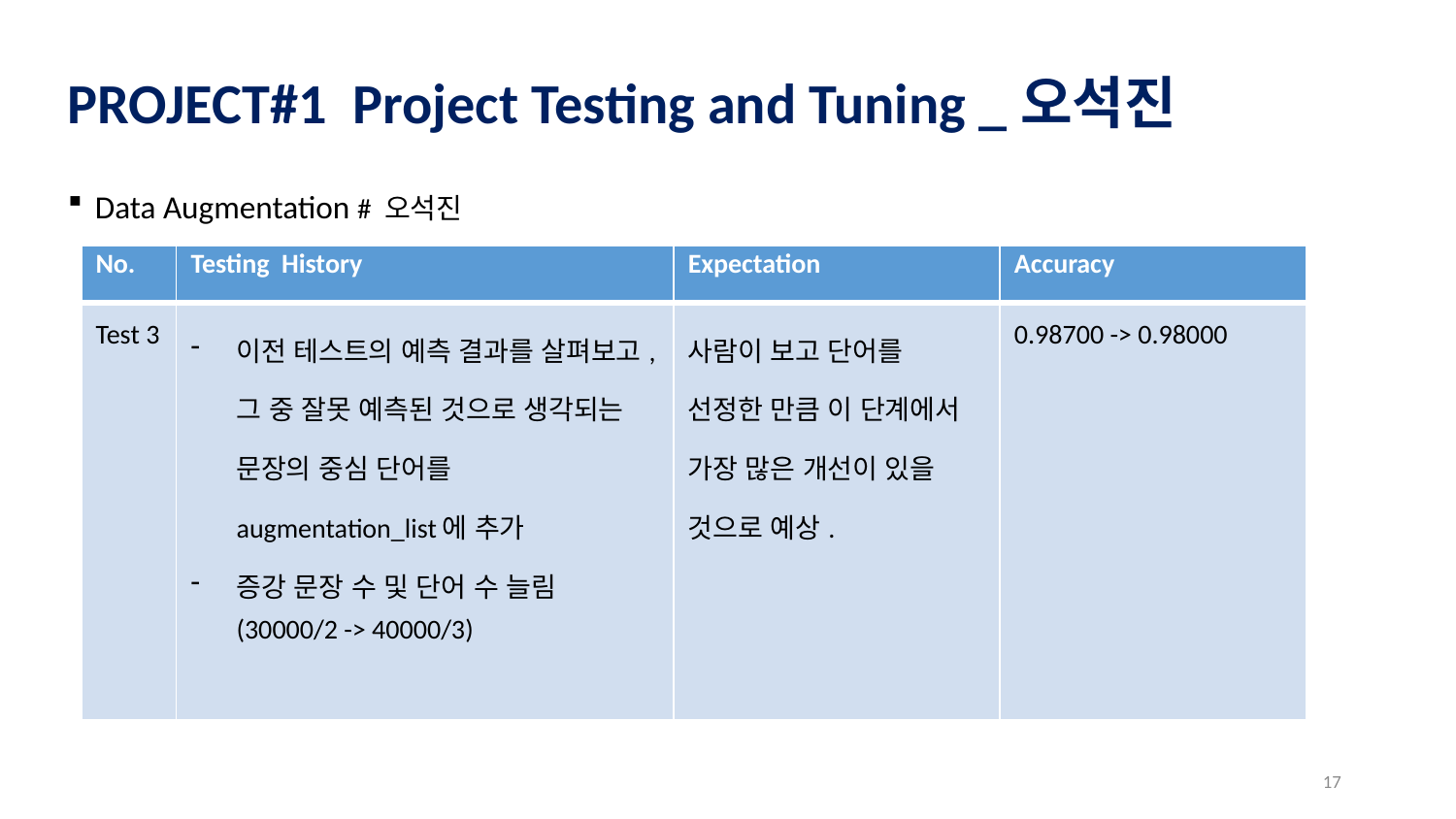

PROJECT#1  Project Testing and Tuning _오석진
Data Augmentation # 오석진

| No. | Testing History | Expectation | Accuracy |
| --- | --- | --- | --- |
| Test 3 | 이전 테스트의 예측 결과를 살펴보고, 그 중 잘못 예측된 것으로 생각되는 문장의 중심 단어를 augmentation\_list에 추가 증강 문장 수 및 단어 수 늘림(30000/2 -> 40000/3) | 사람이 보고 단어를 선정한 만큼 이 단계에서 가장 많은 개선이 있을 것으로 예상. | 0.98700 -> 0.98000 |
17